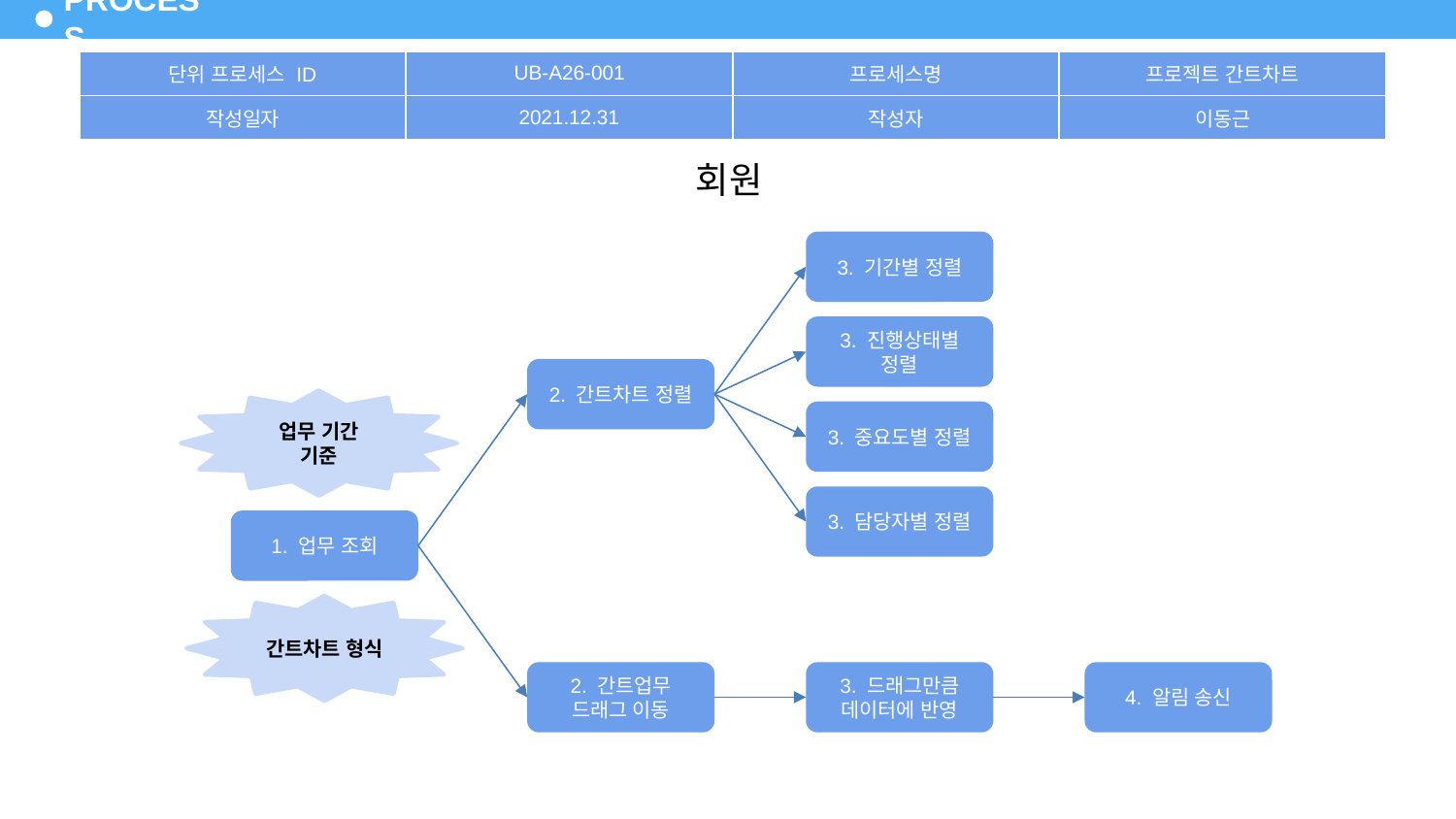

# PROCESS
| 단위 프로세스 ID | UB-A26-001 | 프로세스명 | 프로젝트 간트차트 |
| --- | --- | --- | --- |
| 작성일자 | 2021.12.31 | 작성자 | 이동근 |
회원
3. 기간별 정렬
3. 진행상태별 정렬
2. 간트차트 정렬
업무 기간 기준
3. 중요도별 정렬
3. 담당자별 정렬
1. 업무 조회
간트차트 형식
2. 간트업무 드래그 이동
3. 드래그만큼 데이터에 반영
4. 알림 송신